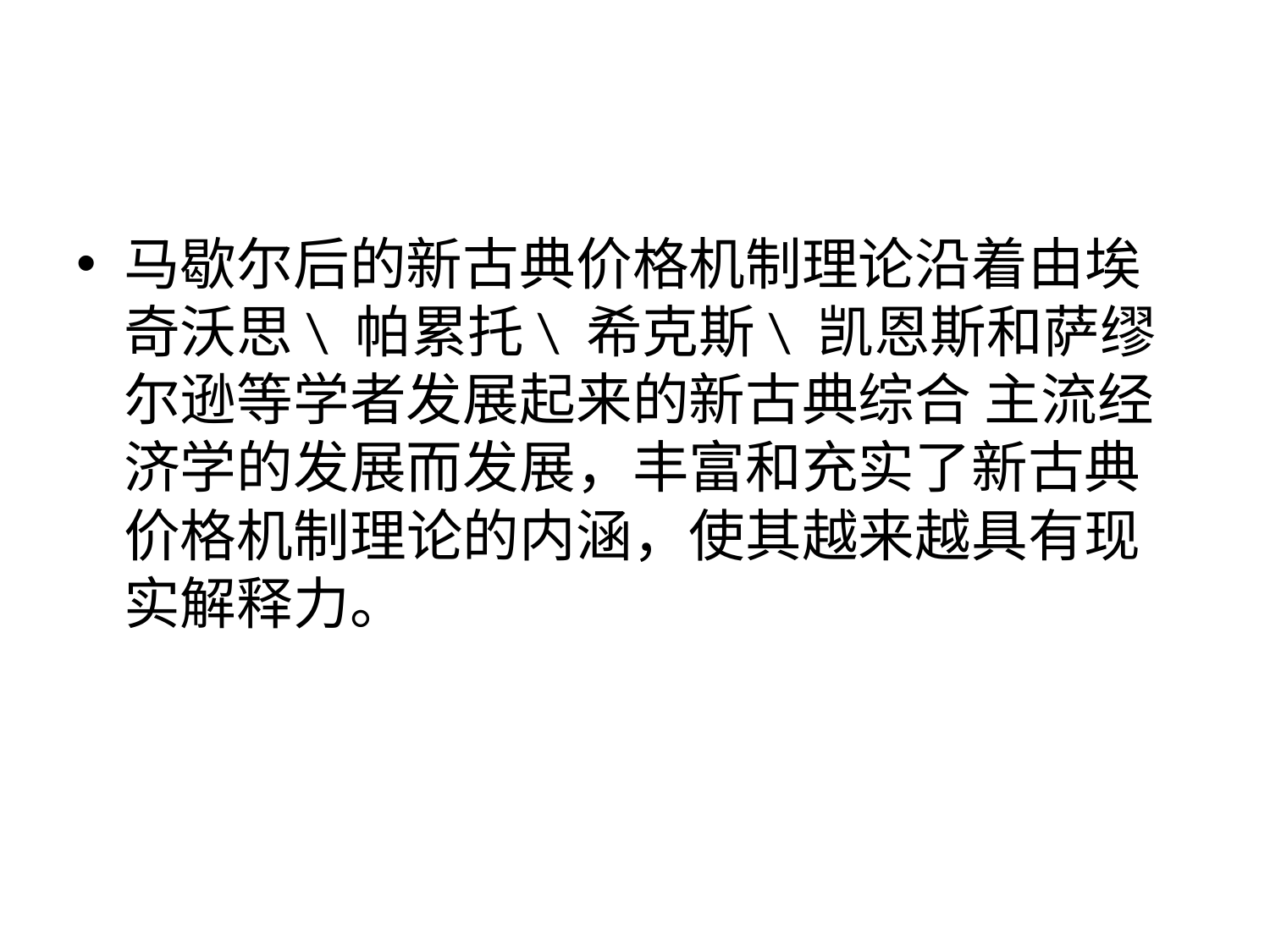

#
马歇尔后的新古典价格机制理论沿着由埃奇沃思\ 帕累托\ 希克斯\ 凯恩斯和萨缪尔逊等学者发展起来的新古典综合 主流经济学的发展而发展，丰富和充实了新古典价格机制理论的内涵，使其越来越具有现实解释力。